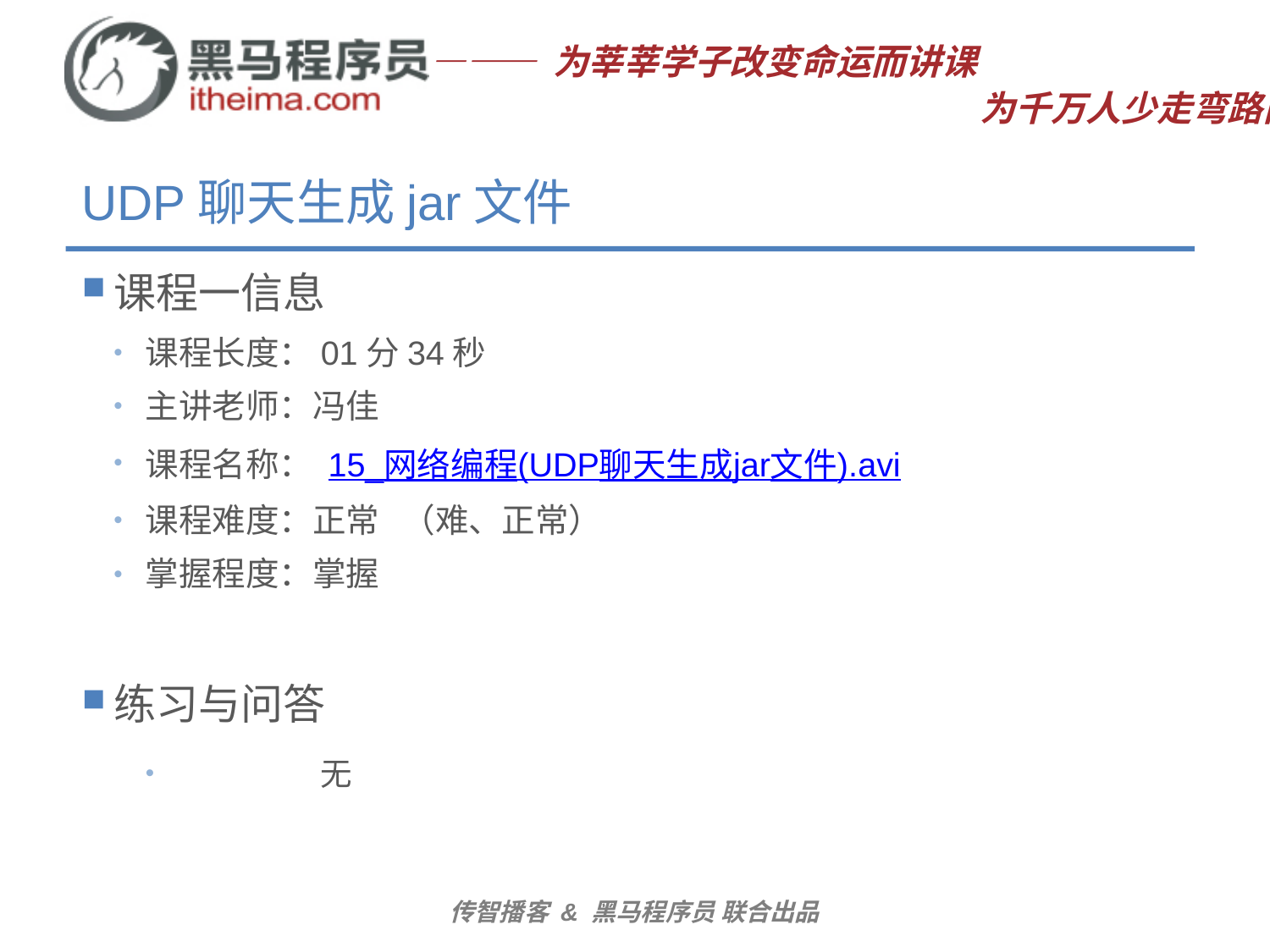

# UDP聊天生成jar文件
课程一信息
课程长度：01分34秒
主讲老师：冯佳
课程名称： 15_网络编程(UDP聊天生成jar文件).avi
课程难度：正常   （难、正常）
掌握程度：掌握

练习与问答
	无